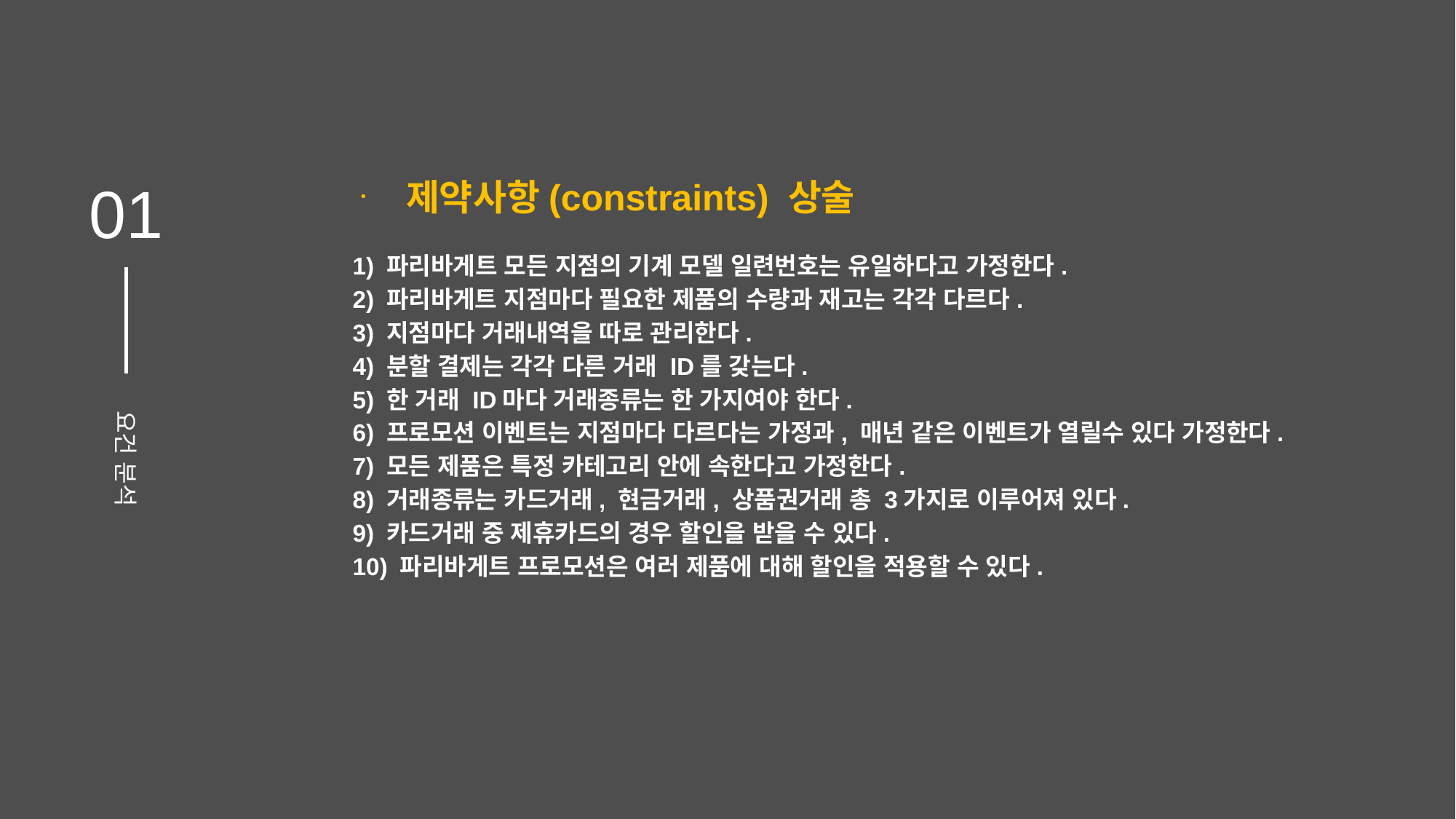

제약사항(constraints) 상술

01
1) 파리바게트 모든 지점의 기계 모델 일련번호는 유일하다고 가정한다.
2) 파리바게트 지점마다 필요한 제품의 수량과 재고는 각각 다르다.
3) 지점마다 거래내역을 따로 관리한다.
4) 분할 결제는 각각 다른 거래 ID를 갖는다.
5) 한 거래 ID마다 거래종류는 한 가지여야 한다.
6) 프로모션 이벤트는 지점마다 다르다는 가정과, 매년 같은 이벤트가 열릴수 있다 가정한다.
7) 모든 제품은 특정 카테고리 안에 속한다고 가정한다.
8) 거래종류는 카드거래, 현금거래, 상품권거래 총 3가지로 이루어져 있다.
9) 카드거래 중 제휴카드의 경우 할인을 받을 수 있다.
10) 파리바게트 프로모션은 여러 제품에 대해 할인을 적용할 수 있다.
요건 분석